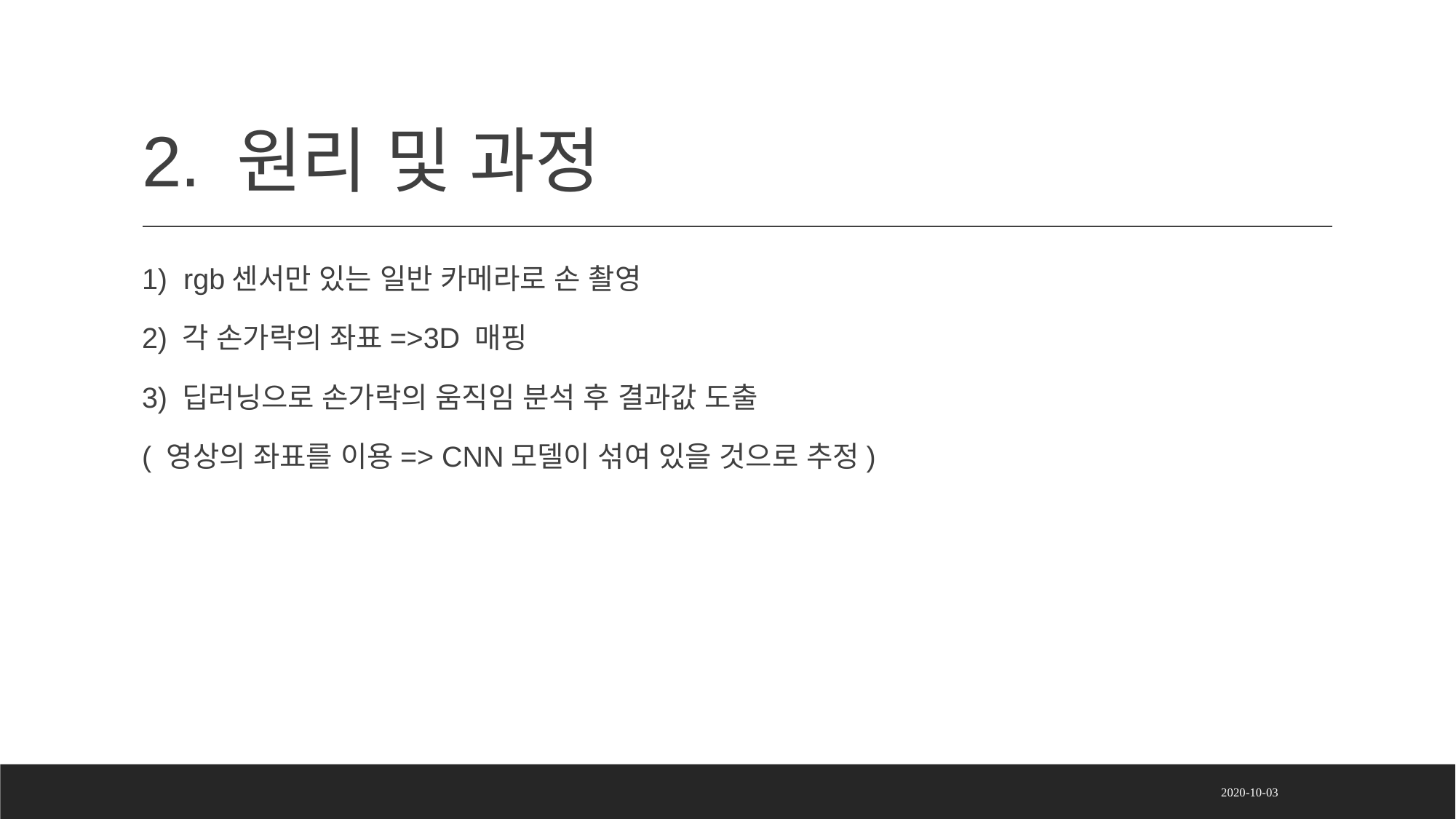

# 2. 원리 및 과정
1)  rgb센서만 있는 일반 카메라로 손 촬영
2) 각 손가락의 좌표=>3D 매핑
3) 딥러닝으로 손가락의 움직임 분석 후 결과값 도출
( 영상의 좌표를 이용=> CNN모델이 섞여 있을 것으로 추정)

2020-10-03